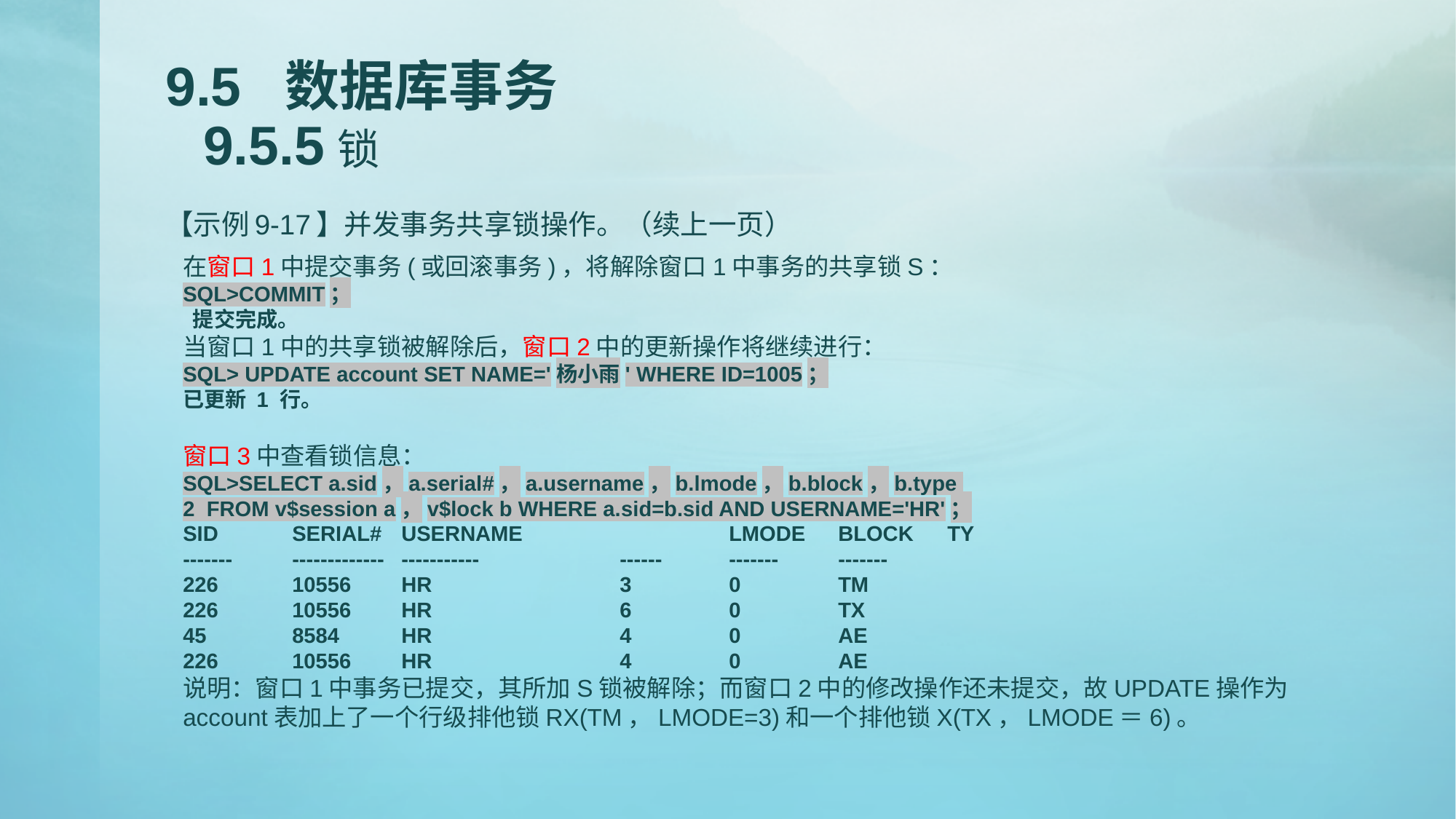

# 9.5  数据库事务 9.5.5锁
【示例9-17】并发事务共享锁操作。（续上一页）
在窗口1中提交事务(或回滚事务)，将解除窗口1中事务的共享锁S：
SQL>COMMIT；
 提交完成。
当窗口1中的共享锁被解除后，窗口2中的更新操作将继续进行：
SQL> UPDATE account SET NAME='杨小雨' WHERE ID=1005；
已更新 1 行。

窗口3中查看锁信息：
SQL>SELECT a.sid，a.serial#，a.username，b.lmode，b.block，b.type
2  FROM v$session a，v$lock b WHERE a.sid=b.sid AND USERNAME='HR'；
SID	SERIAL#	USERNAME		LMODE	BLOCK	TY
-------	-------------	-----------		------	-------	-------
226	10556	HR		3	0	TM
226	10556	HR		6	0	TX
45	8584	HR		4	0	AE
226	10556	HR		4	0	AE
说明：窗口1中事务已提交，其所加S锁被解除；而窗口2中的修改操作还未提交，故UPDATE操作为account表加上了一个行级排他锁RX(TM，LMODE=3)和一个排他锁X(TX，LMODE＝6)。